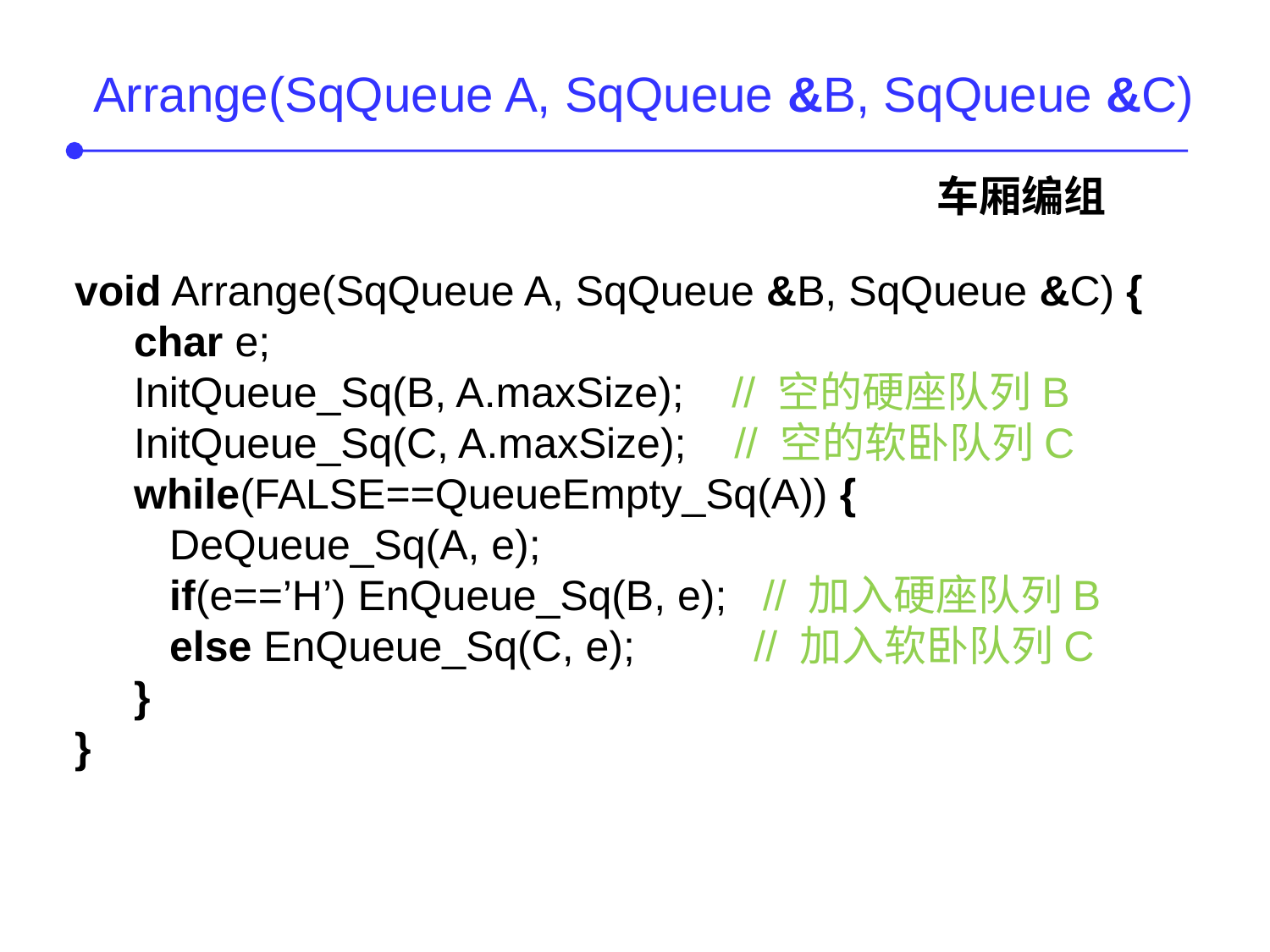

Arrange(SqQueue A, SqQueue &B, SqQueue &C)
车厢编组
void Arrange(SqQueue A, SqQueue &B, SqQueue &C) {
     char e;
     InitQueue_Sq(B, A.maxSize);    // 空的硬座队列B
     InitQueue_Sq(C, A.maxSize);    // 空的软卧队列C
     while(FALSE==QueueEmpty_Sq(A)) {
        DeQueue_Sq(A, e);
        if(e==’H’) EnQueue_Sq(B, e);   // 加入硬座队列B
        else EnQueue_Sq(C, e);          // 加入软卧队列C
     }
}